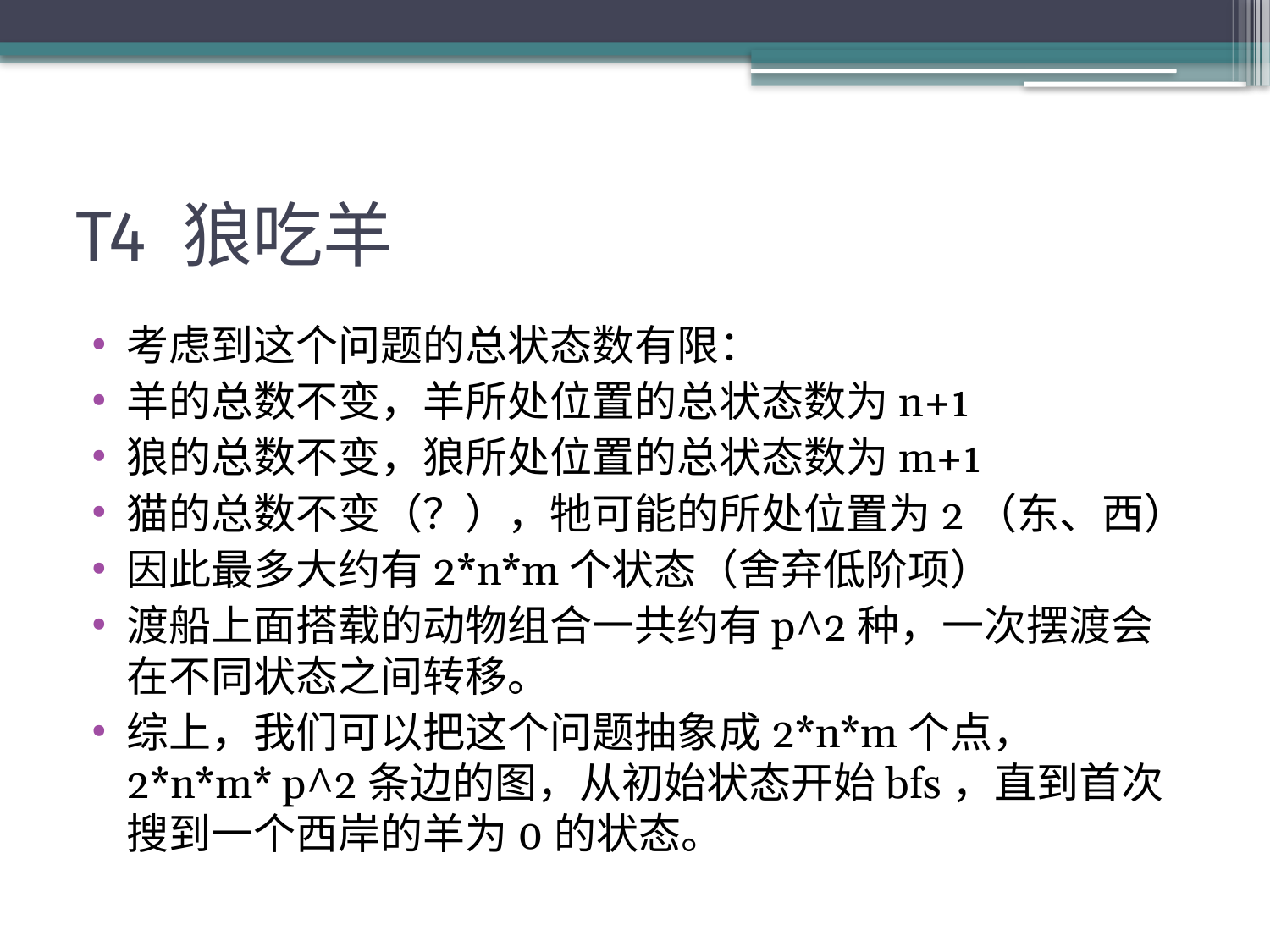

# T4 狼吃羊
考虑到这个问题的总状态数有限：
羊的总数不变，羊所处位置的总状态数为n+1
狼的总数不变，狼所处位置的总状态数为m+1
猫的总数不变（？），牠可能的所处位置为2（东、西）
因此最多大约有2*n*m个状态（舍弃低阶项）
渡船上面搭载的动物组合一共约有p^2种，一次摆渡会在不同状态之间转移。
综上，我们可以把这个问题抽象成2*n*m个点， 2*n*m* p^2条边的图，从初始状态开始bfs，直到首次搜到一个西岸的羊为0的状态。